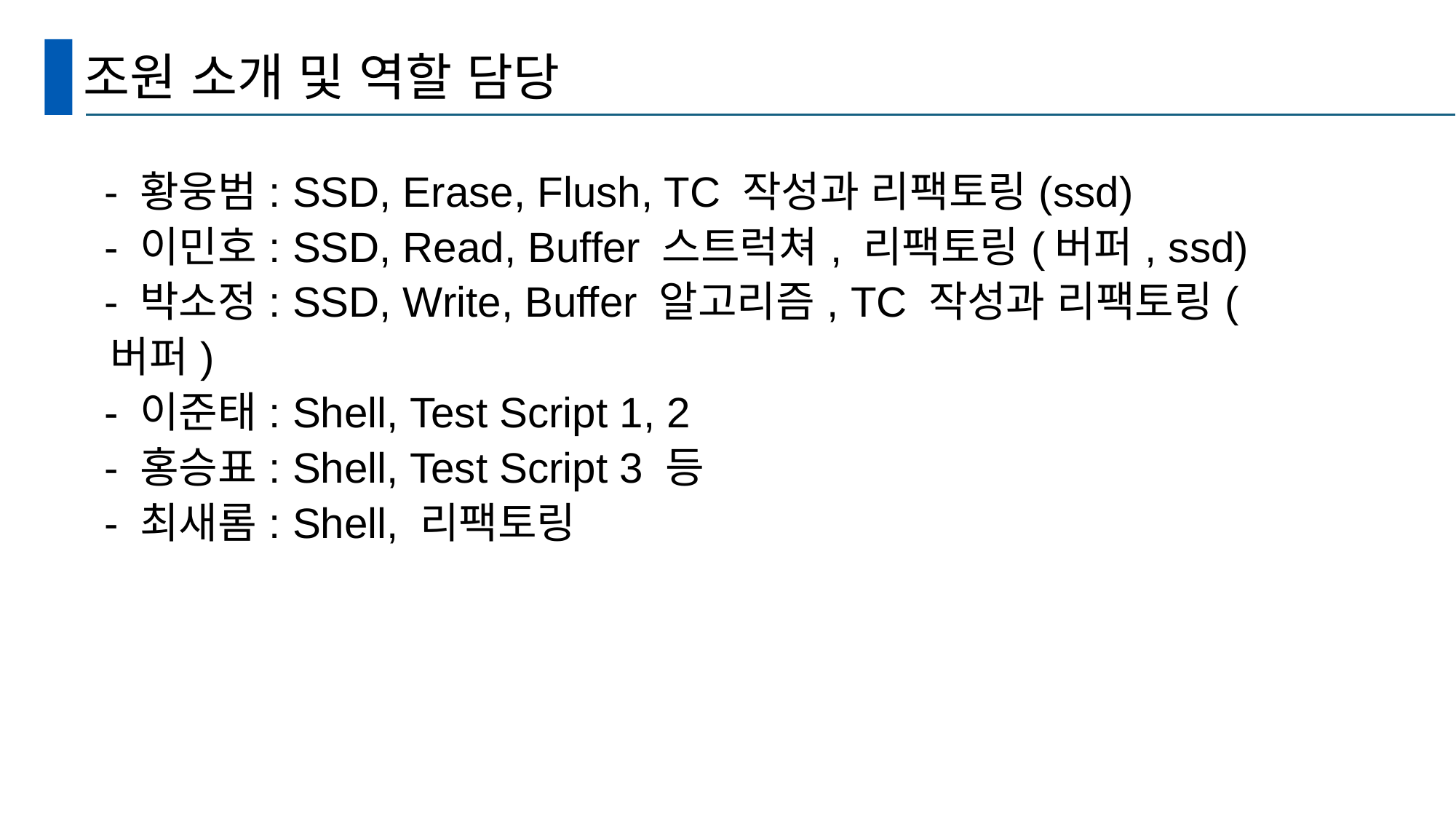

# 조원 소개 및 역할 담당
- 황웅범: SSD, Erase, Flush, TC 작성과 리팩토링(ssd)
- 이민호: SSD, Read, Buffer 스트럭쳐, 리팩토링(버퍼, ssd)
- 박소정: SSD, Write, Buffer 알고리즘, TC 작성과 리팩토링(버퍼)
- 이준태: Shell, Test Script 1, 2
- 홍승표: Shell, Test Script 3 등
- 최새롬: Shell, 리팩토링